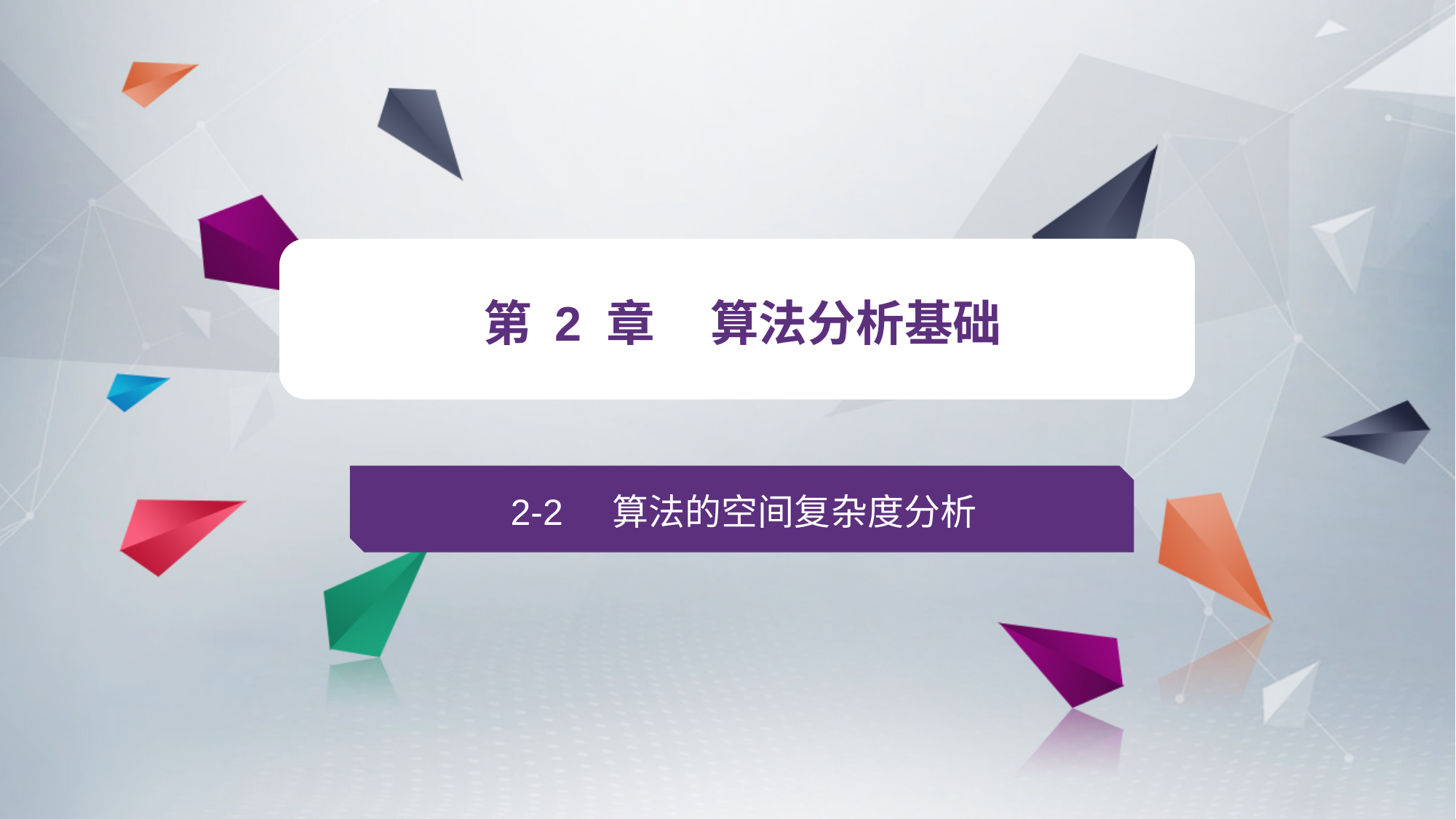

v
第 2 章     算法分析基础

2-2    算法的空间复杂度分析